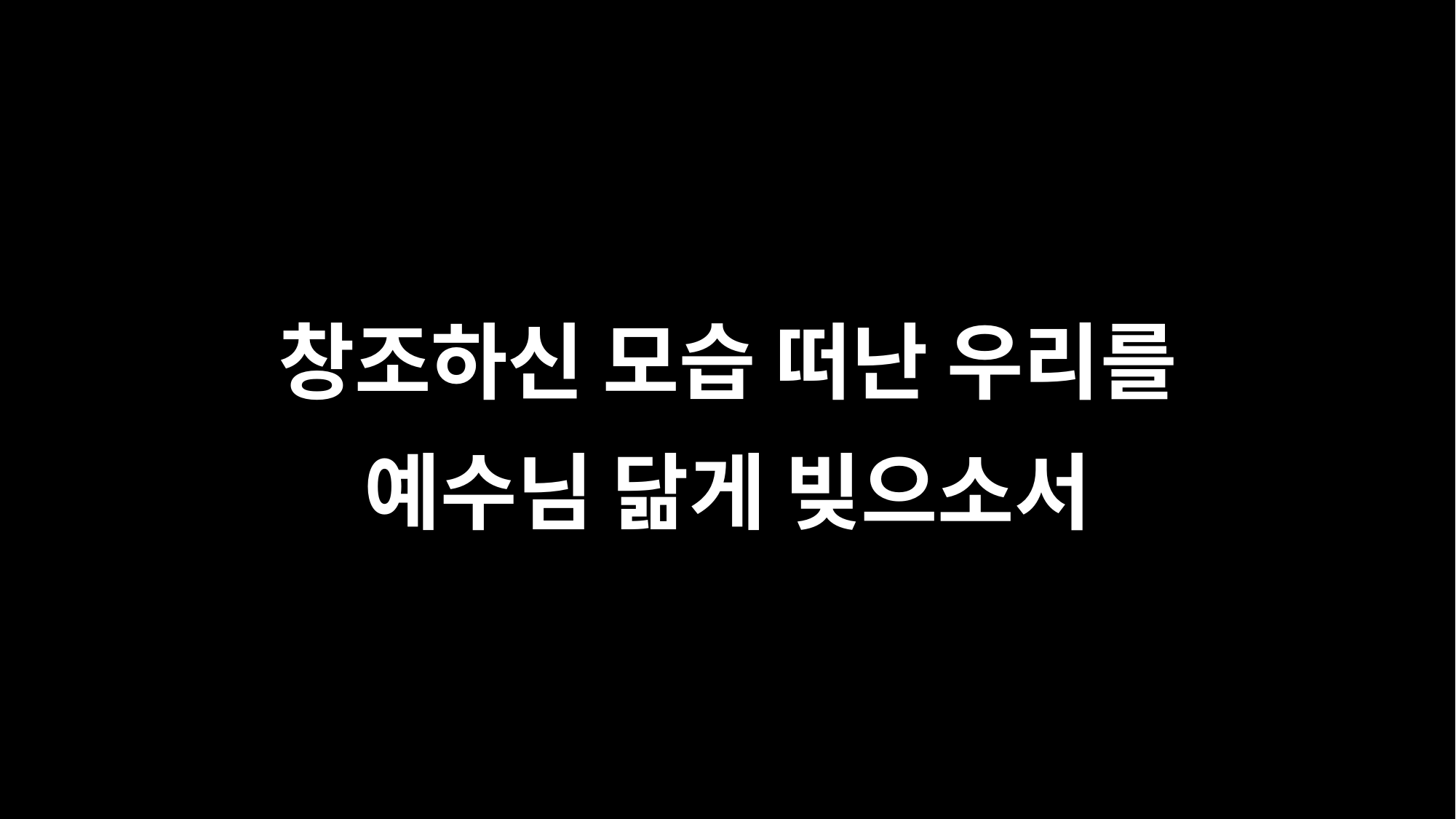

창조하신 모습 떠난 우리를
예수님 닮게 빚으소서